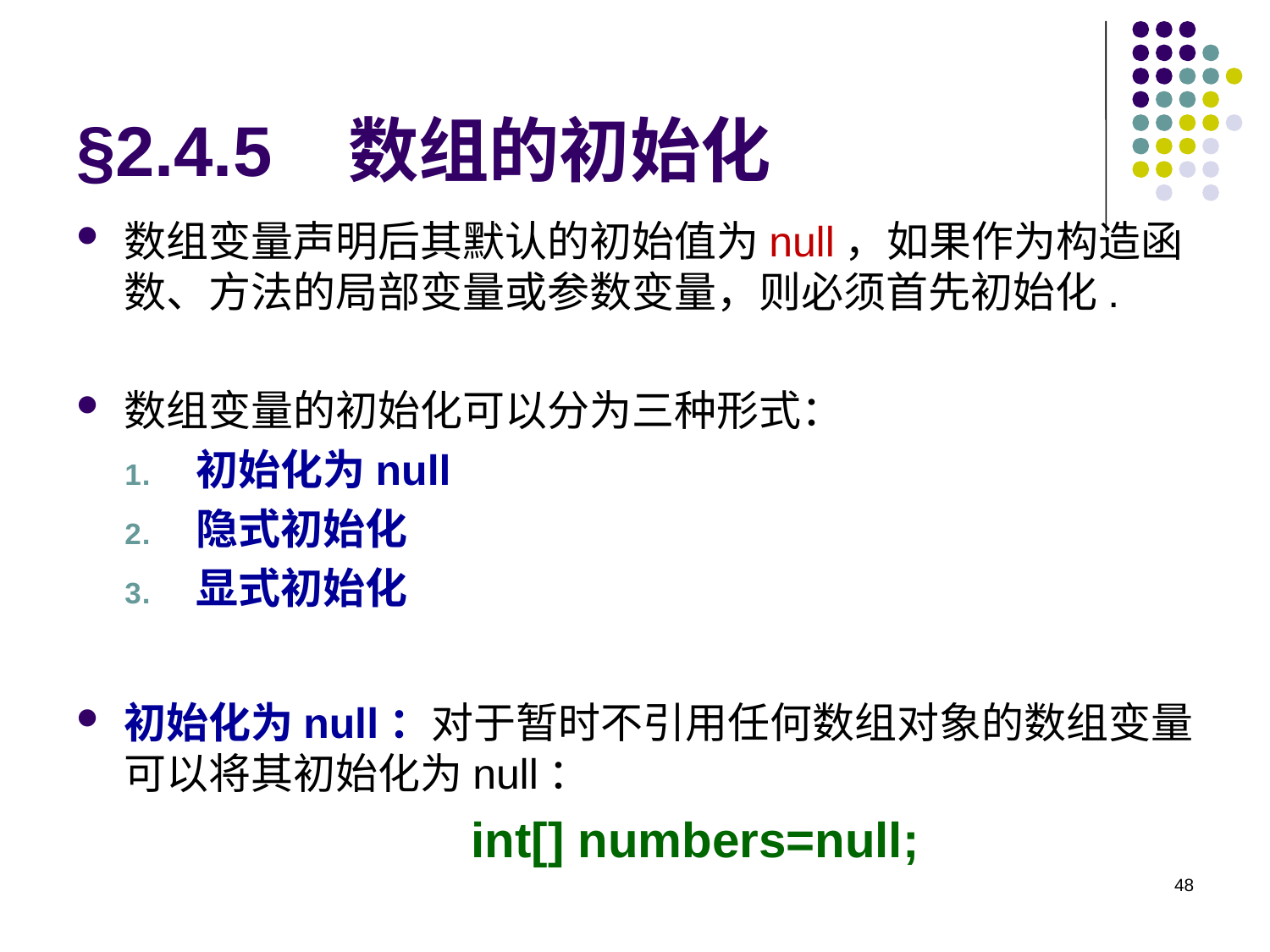

# §2.4.5   数组的初始化
数组变量声明后其默认的初始值为null，如果作为构造函数、方法的局部变量或参数变量，则必须首先初始化.

数组变量的初始化可以分为三种形式：
初始化为null
隐式初始化
显式初始化

初始化为null：对于暂时不引用任何数组对象的数组变量可以将其初始化为null：
        int[] numbers=null;

48